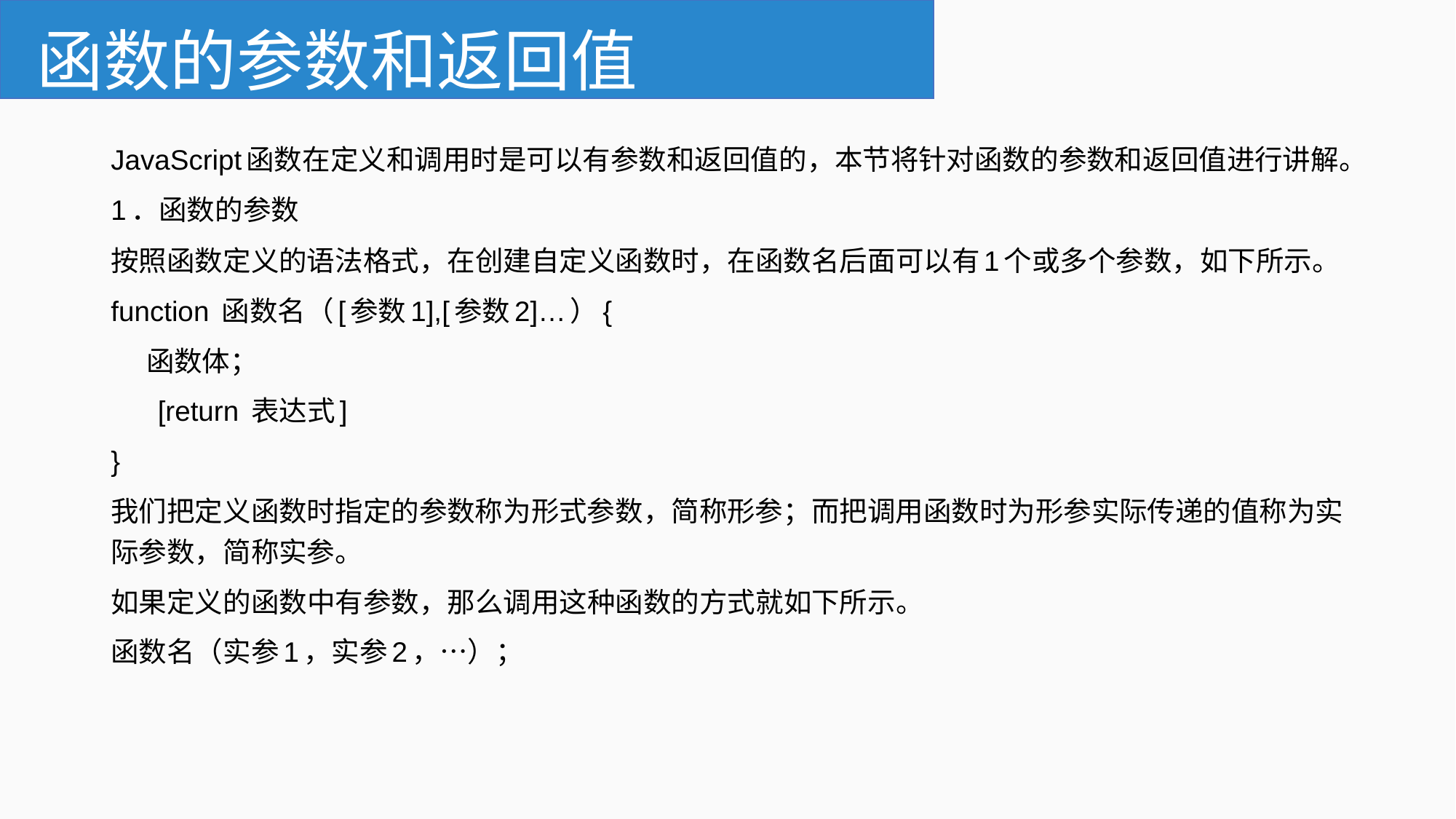

# 函数的参数和返回值
JavaScript函数在定义和调用时是可以有参数和返回值的，本节将针对函数的参数和返回值进行讲解。
1．函数的参数
按照函数定义的语法格式，在创建自定义函数时，在函数名后面可以有1个或多个参数，如下所示。
function 函数名（[参数1],[参数2]…）{
     函数体；
      [return 表达式]
}
我们把定义函数时指定的参数称为形式参数，简称形参；而把调用函数时为形参实际传递的值称为实际参数，简称实参。
如果定义的函数中有参数，那么调用这种函数的方式就如下所示。
函数名（实参1，实参2，…）；